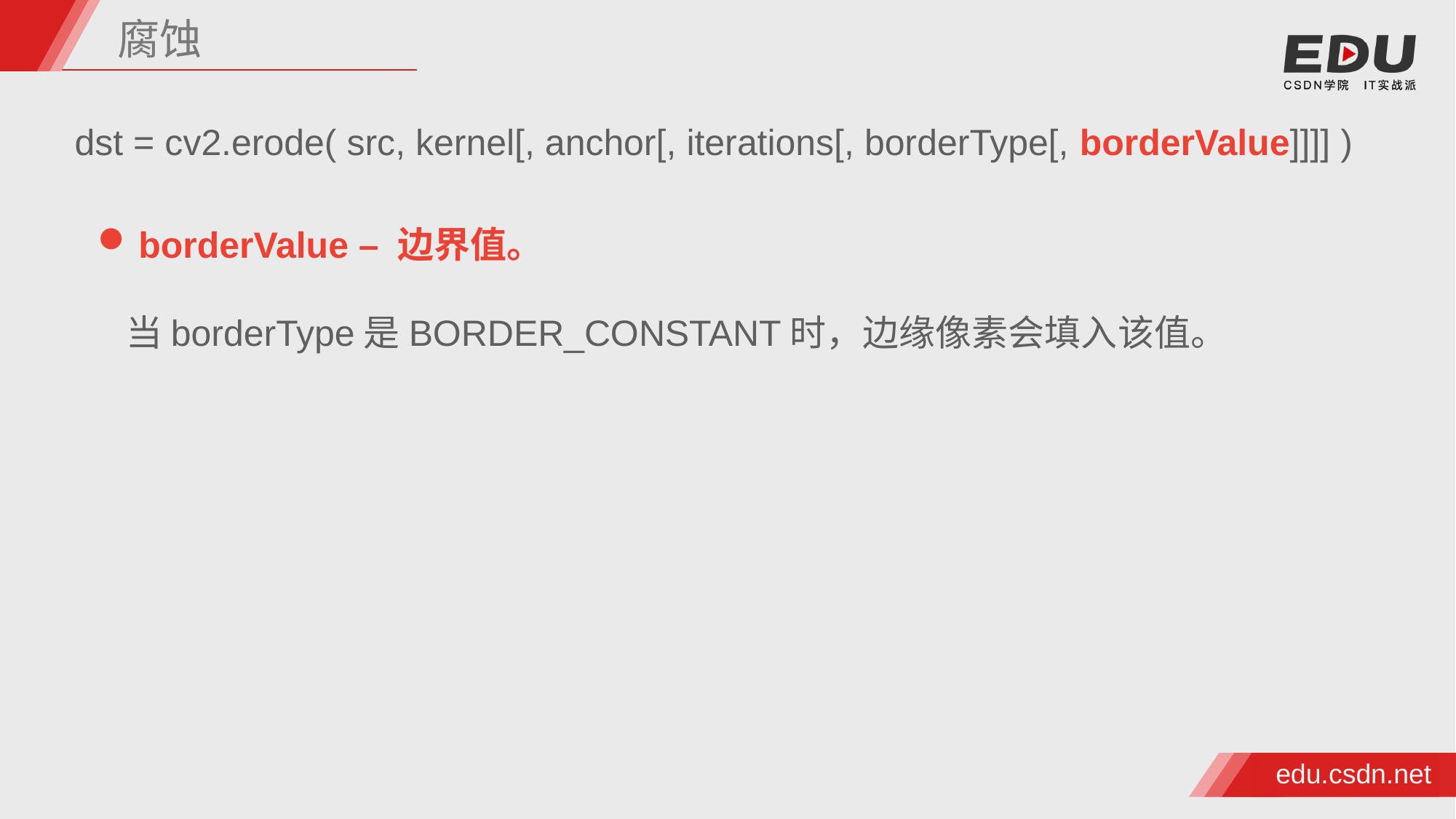

腐蚀

dst = cv2.erode( src, kernel[, anchor[, iterations[, borderType[, borderValue]]]] )
borderValue – 边界值。
当borderType是BORDER_CONSTANT时，边缘像素会填入该值。